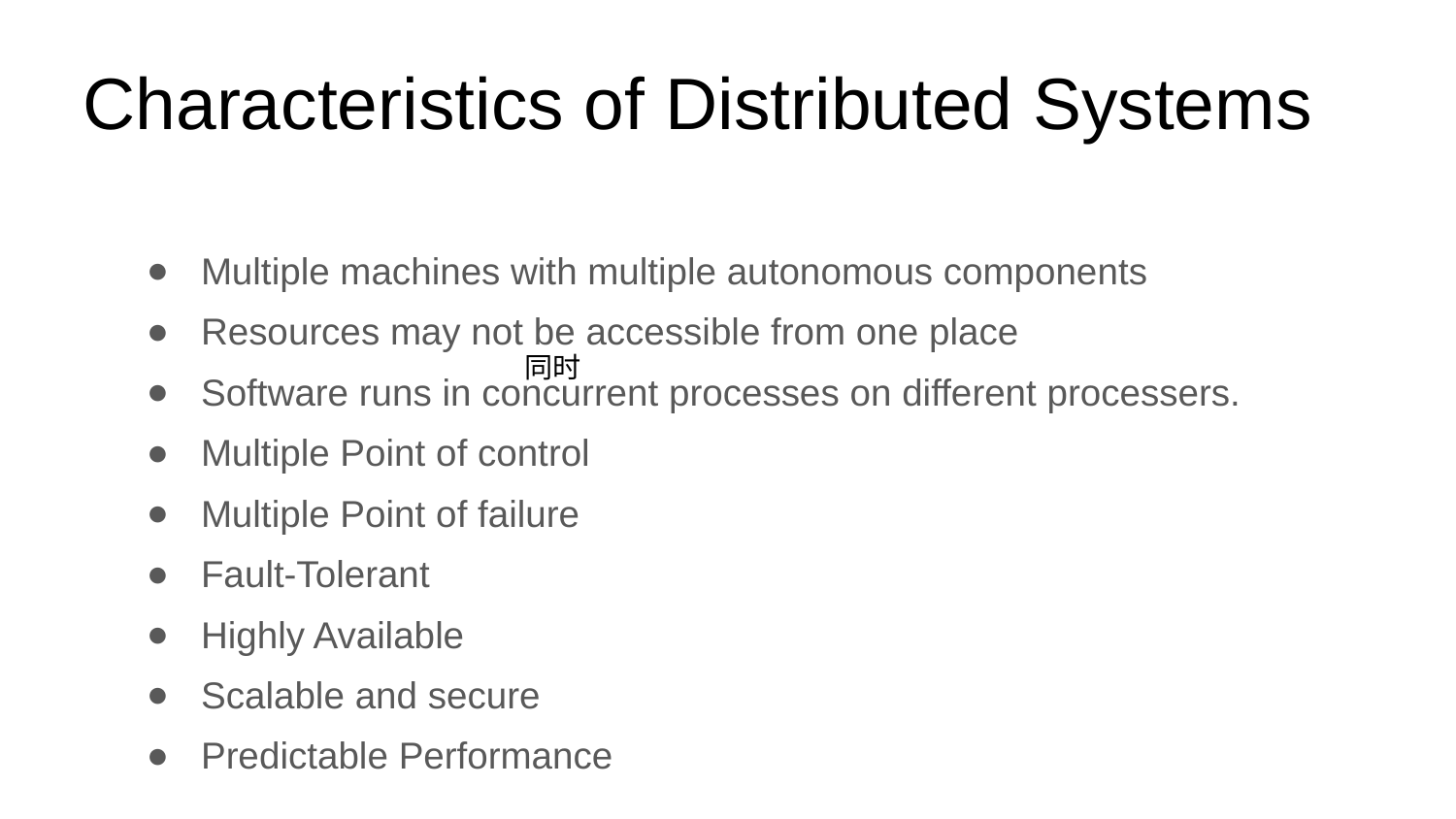

# Characteristics of Distributed Systems
Multiple machines with multiple autonomous components
Resources may not be accessible from one place
Software runs in concurrent processes on different processers.
Multiple Point of control
Multiple Point of failure
Fault-Tolerant
Highly Available
Scalable and secure
Predictable Performance

同时